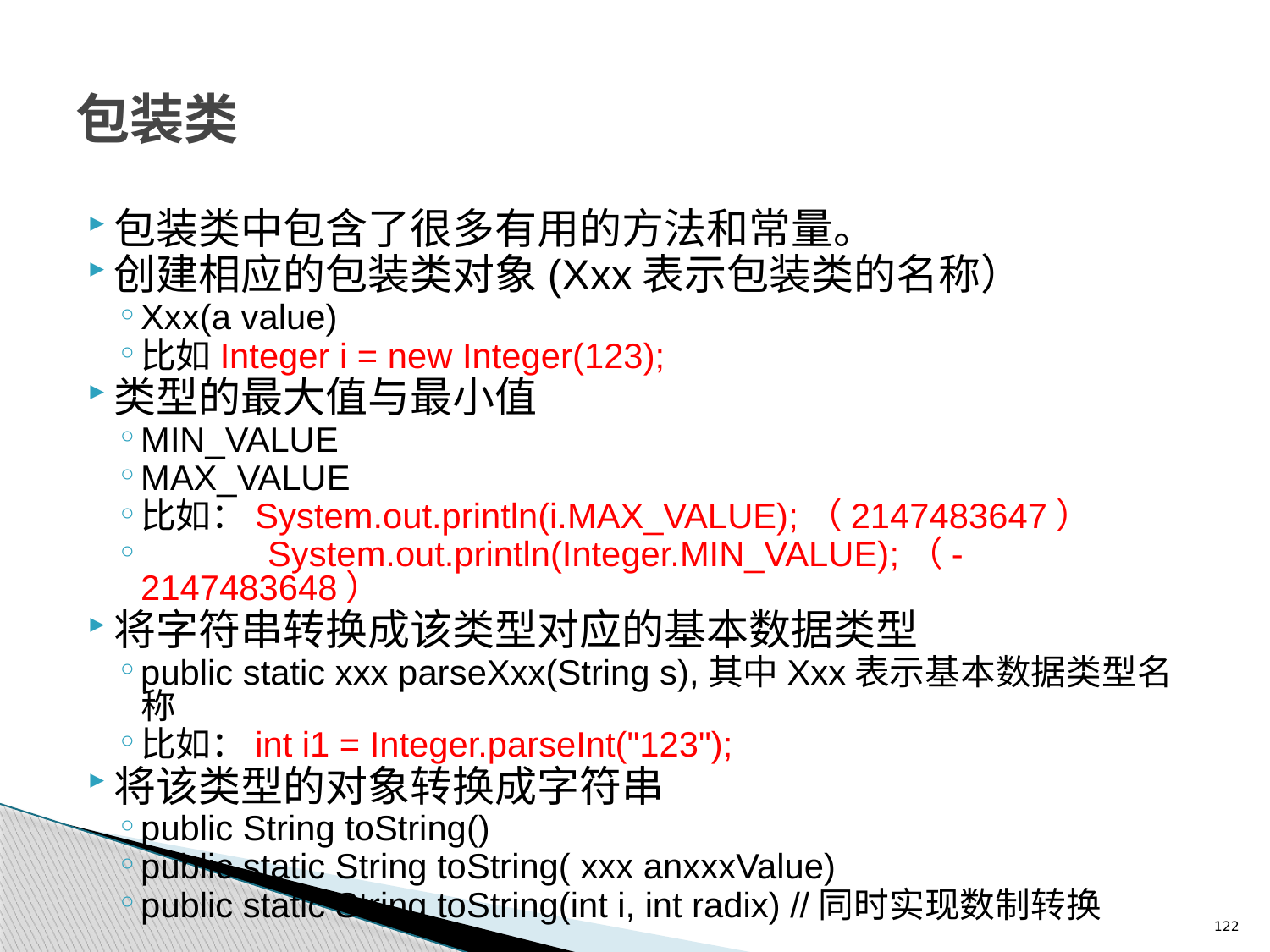

# 包装类
包装类中包含了很多有用的方法和常量。
创建相应的包装类对象(Xxx表示包装类的名称）
Xxx(a value)
比如Integer i = new Integer(123);
类型的最大值与最小值
MIN_VALUE
MAX_VALUE
比如：System.out.println(i.MAX_VALUE);（2147483647）
  	System.out.println(Integer.MIN_VALUE);（-2147483648）
将字符串转换成该类型对应的基本数据类型
public static xxx parseXxx(String s),其中Xxx表示基本数据类型名称
比如：int i1 = Integer.parseInt("123");
将该类型的对象转换成字符串
public String toString()
public static String toString( xxx anxxxValue)
public static String toString(int i, int radix) //同时实现数制转换
122